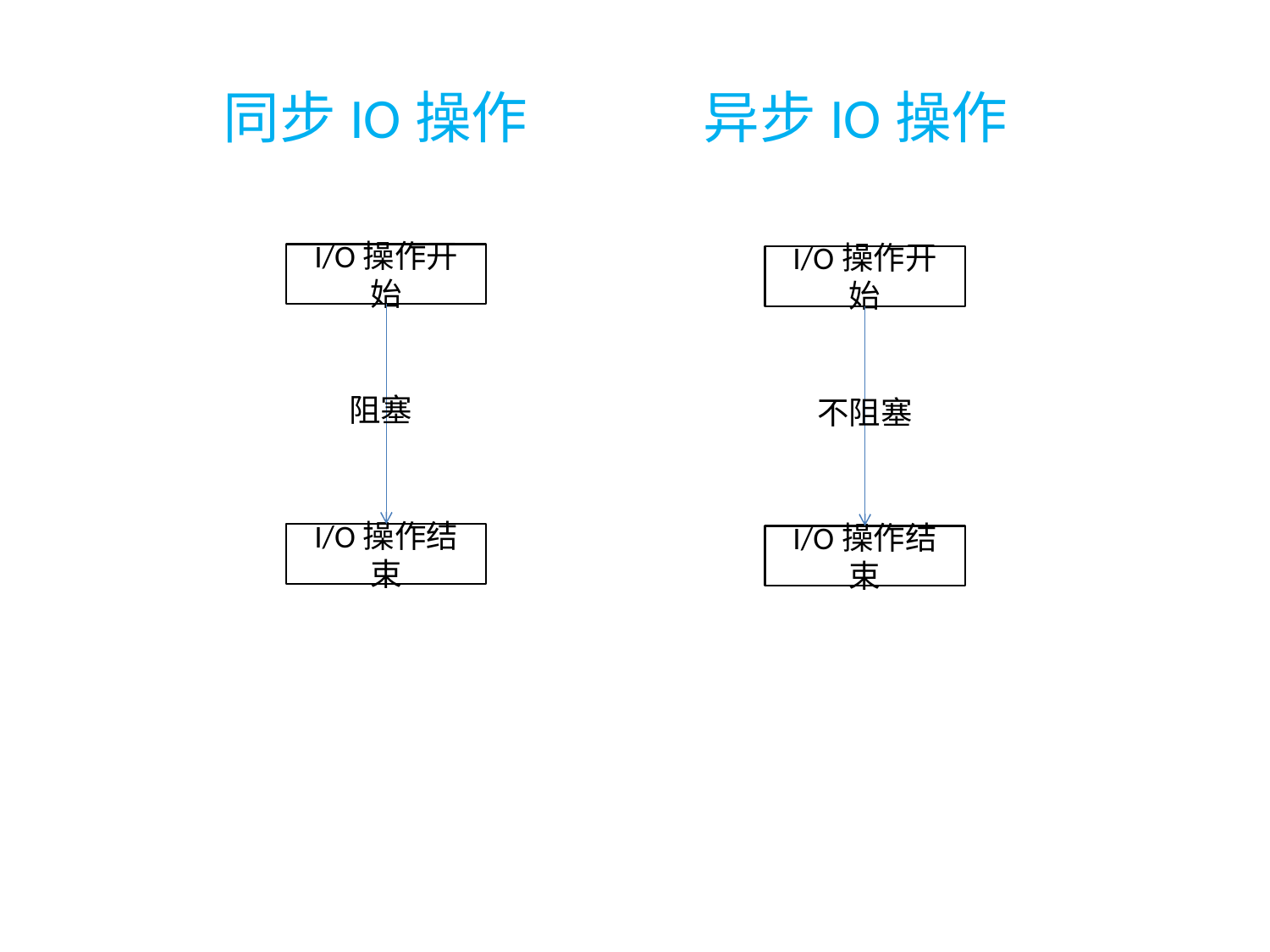

# 同步IO操作
异步IO操作
I/O操作开始
I/O操作开始
阻塞
不阻塞
I/O操作结束
I/O操作结束